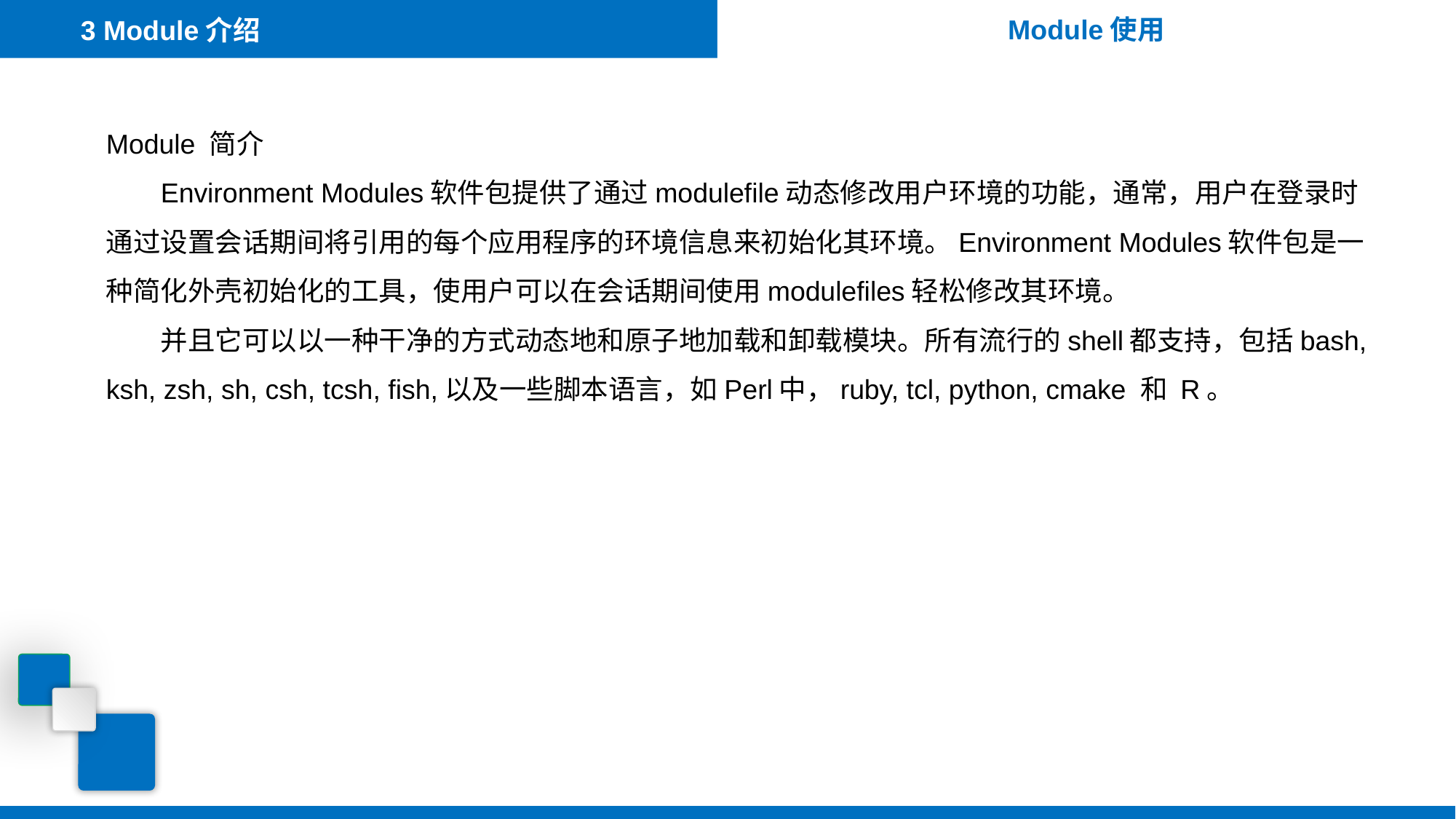

3 Module介绍
Module使用

Module 简介
Environment Modules软件包提供了通过modulefile动态修改用户环境的功能，通常，用户在登录时通过设置会话期间将引用的每个应用程序的环境信息来初始化其环境。Environment Modules软件包是一种简化外壳初始化的工具，使用户可以在会话期间使用modulefiles轻松修改其环境。
并且它可以以一种干净的方式动态地和原子地加载和卸载模块。所有流行的shell都支持，包括bash, ksh, zsh, sh, csh, tcsh, fish,以及一些脚本语言，如Perl中，ruby, tcl, python, cmake 和 R。